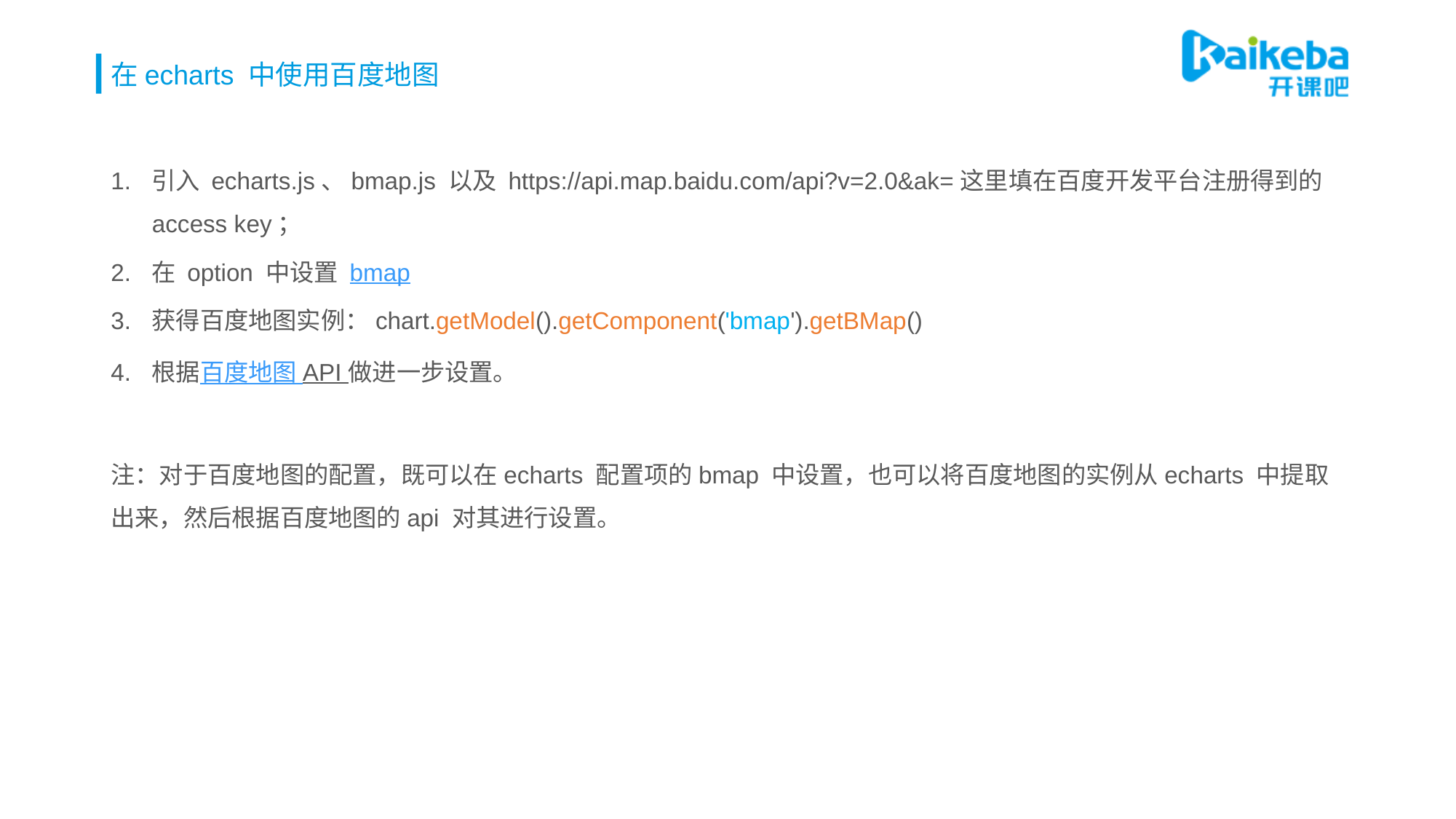

# 在echarts 中使用百度地图
引入 echarts.js、bmap.js 以及 https://api.map.baidu.com/api?v=2.0&ak=这里填在百度开发平台注册得到的 access key；
在 option 中设置 bmap
获得百度地图实例：chart.getModel().getComponent('bmap').getBMap()
根据百度地图 API 做进一步设置。

注：对于百度地图的配置，既可以在echarts 配置项的bmap 中设置，也可以将百度地图的实例从echarts 中提取出来，然后根据百度地图的api 对其进行设置。